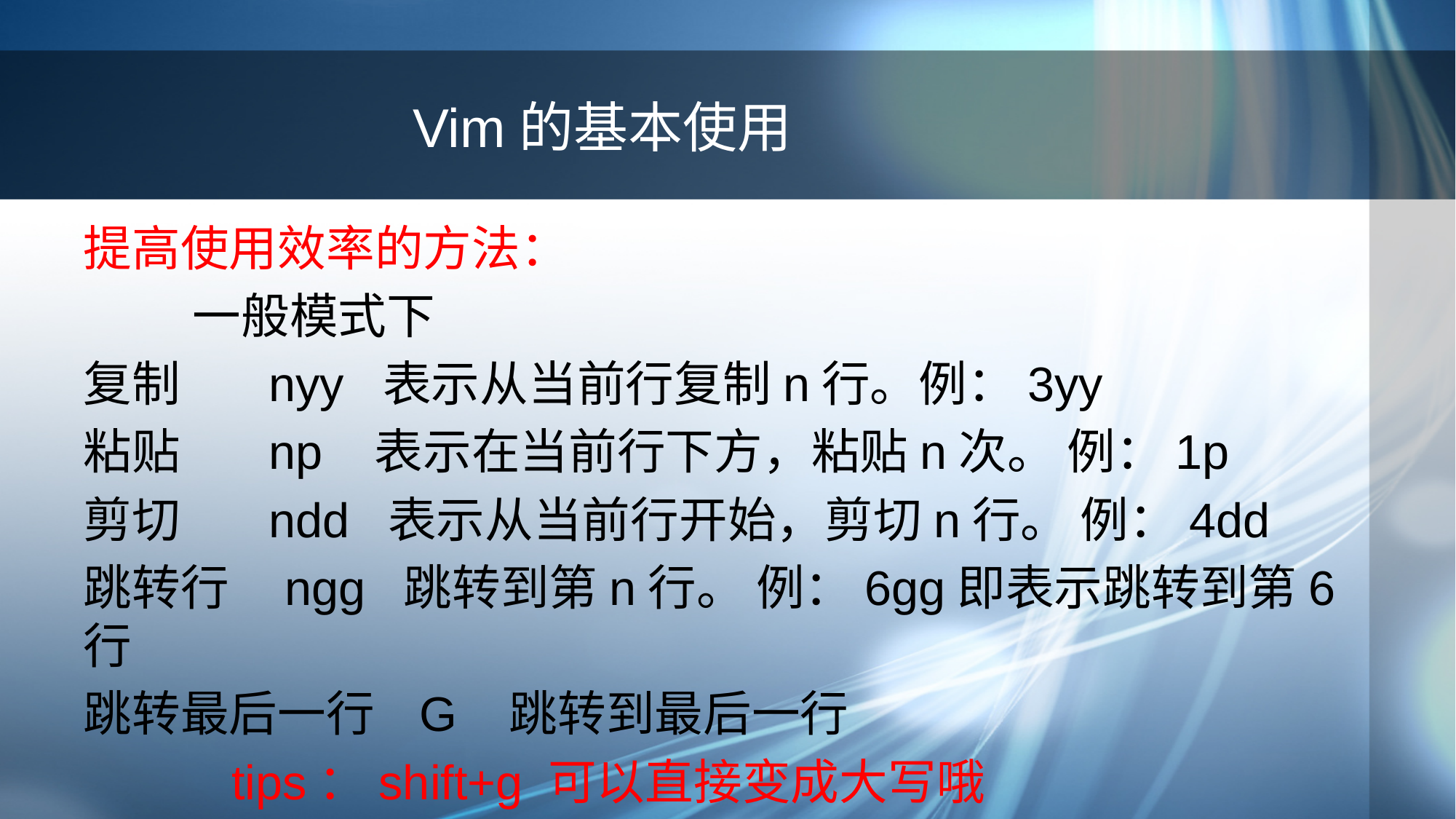

# Vim的基本使用
提高使用效率的方法：
	一般模式下
复制       nyy  表示从当前行复制n行。例：3yy
粘贴       np   表示在当前行下方，粘贴n次。 例：1p
剪切       ndd  表示从当前行开始，剪切n行。 例：4dd
跳转行    ngg  跳转到第n行。 例：6gg即表示跳转到第6行
跳转最后一行   G   跳转到最后一行
           tips：shift+g 可以直接变成大写哦